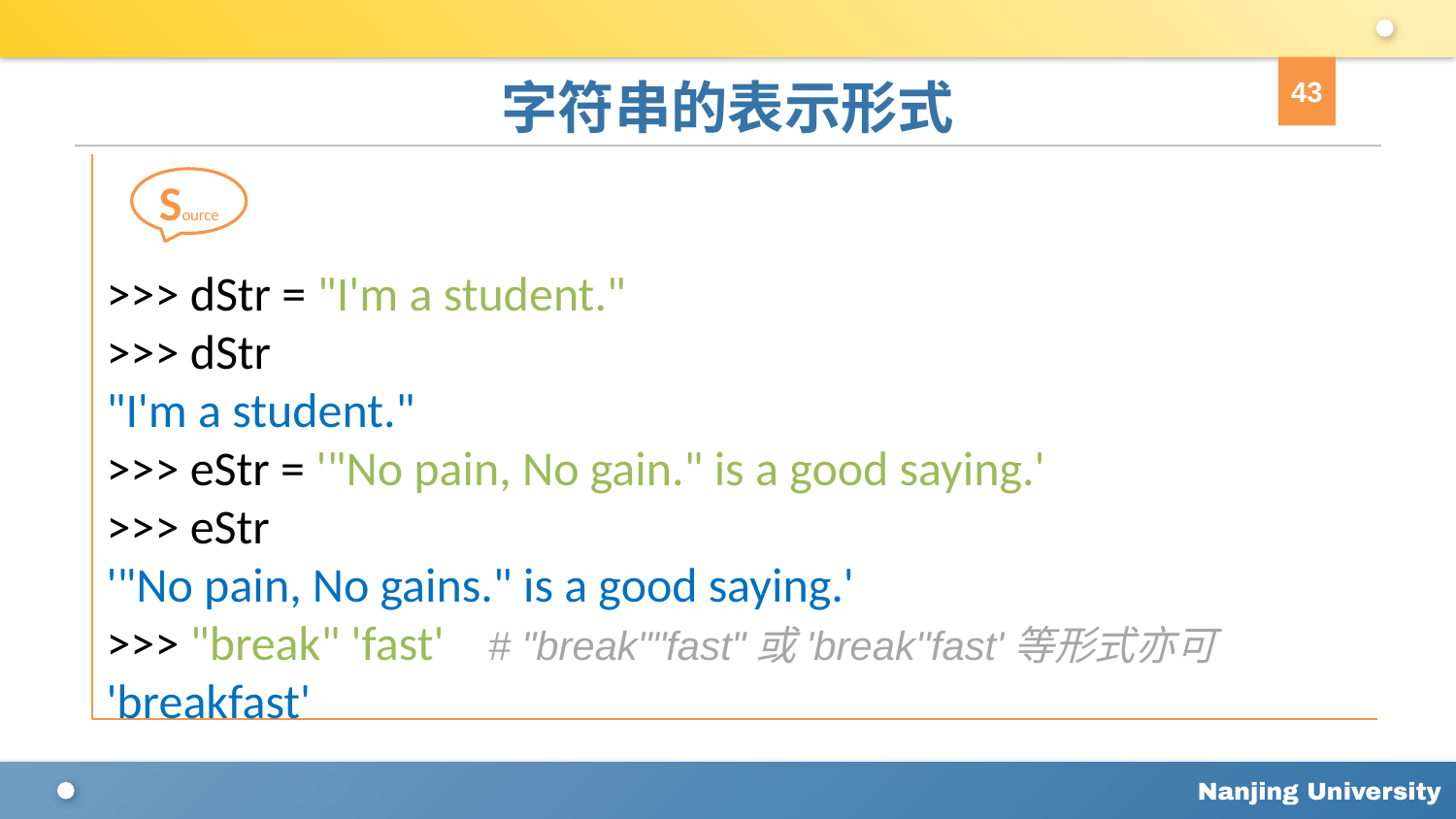

43
# 字符串的表示形式

>>> dStr = "I'm a student."
>>> dStr
"I'm a student."
>>> eStr = '"No pain, No gain." is a good saying.'
>>> eStr
'"No pain, No gains." is a good saying.'
>>> "break" 'fast'    # "break""fast"或'break''fast'等形式亦可
'breakfast'
Source